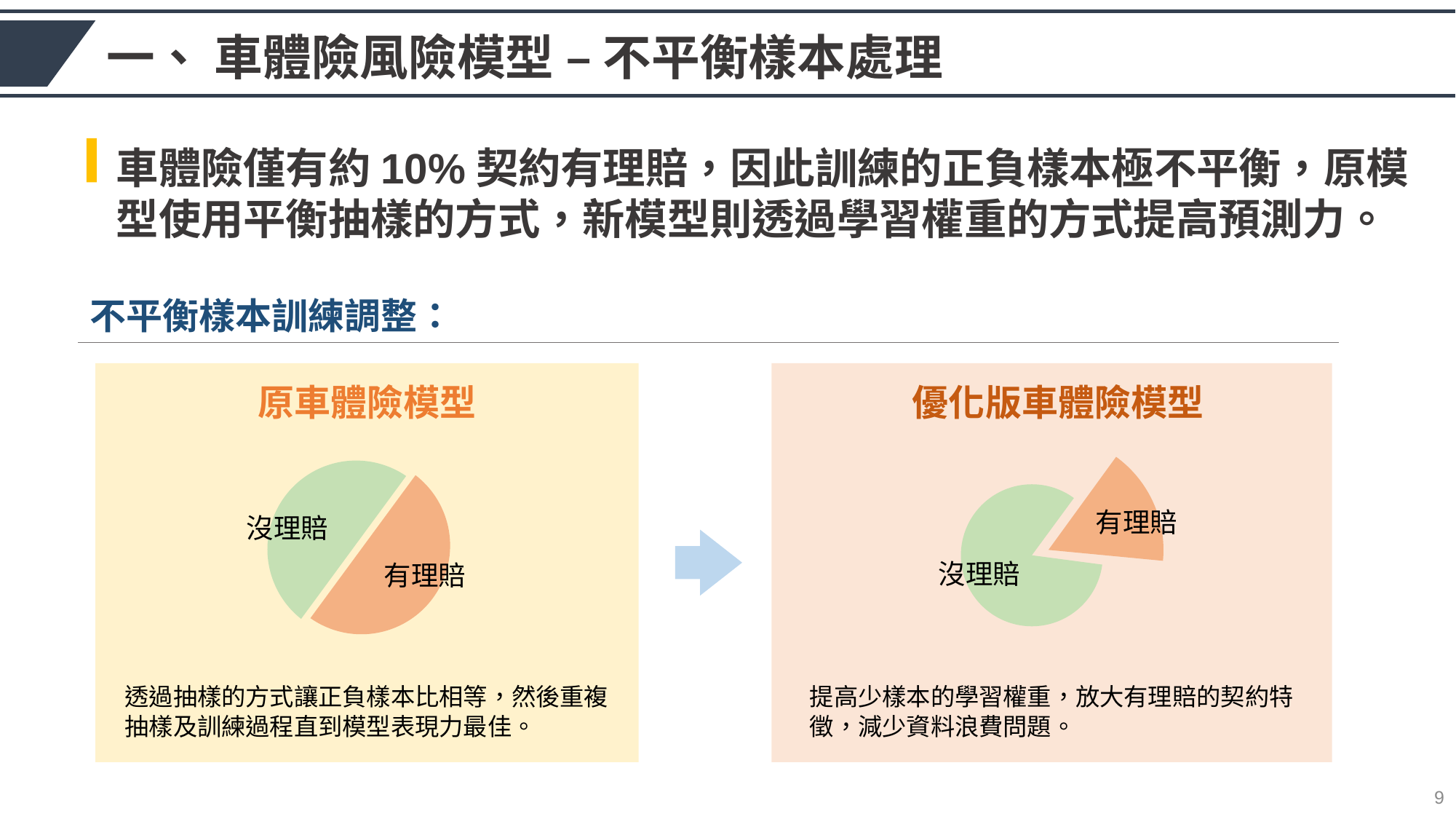

一、 車體險風險模型 – 不平衡樣本處理
車體險僅有約10%契約有理賠，因此訓練的正負樣本極不平衡，原模型使用平衡抽樣的方式，新模型則透過學習權重的方式提高預測力。

不平衡樣本訓練調整：

優化版車體險模型

原車體險模型

有理賠
沒理賠

沒理賠
有理賠

透過抽樣的方式讓正負樣本比相等，然後重複抽樣及訓練過程直到模型表現力最佳。
提高少樣本的學習權重，放大有理賠的契約特徵，減少資料浪費問題。
9